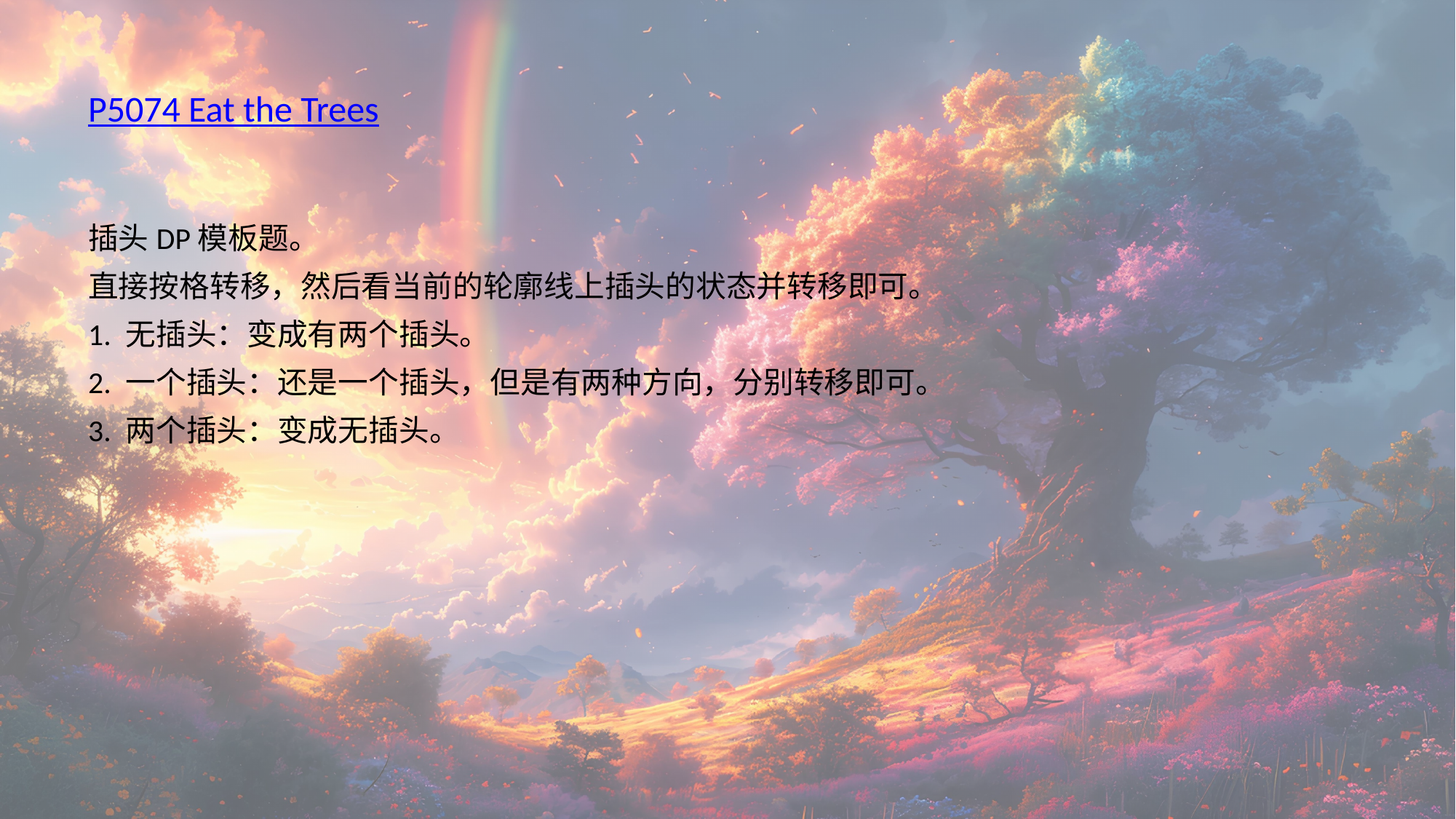

# P5074 Eat the Trees
插头DP模板题。
直接按格转移，然后看当前的轮廓线上插头的状态并转移即可。
1. 无插头：变成有两个插头。
2. 一个插头：还是一个插头，但是有两种方向，分别转移即可。
3. 两个插头：变成无插头。